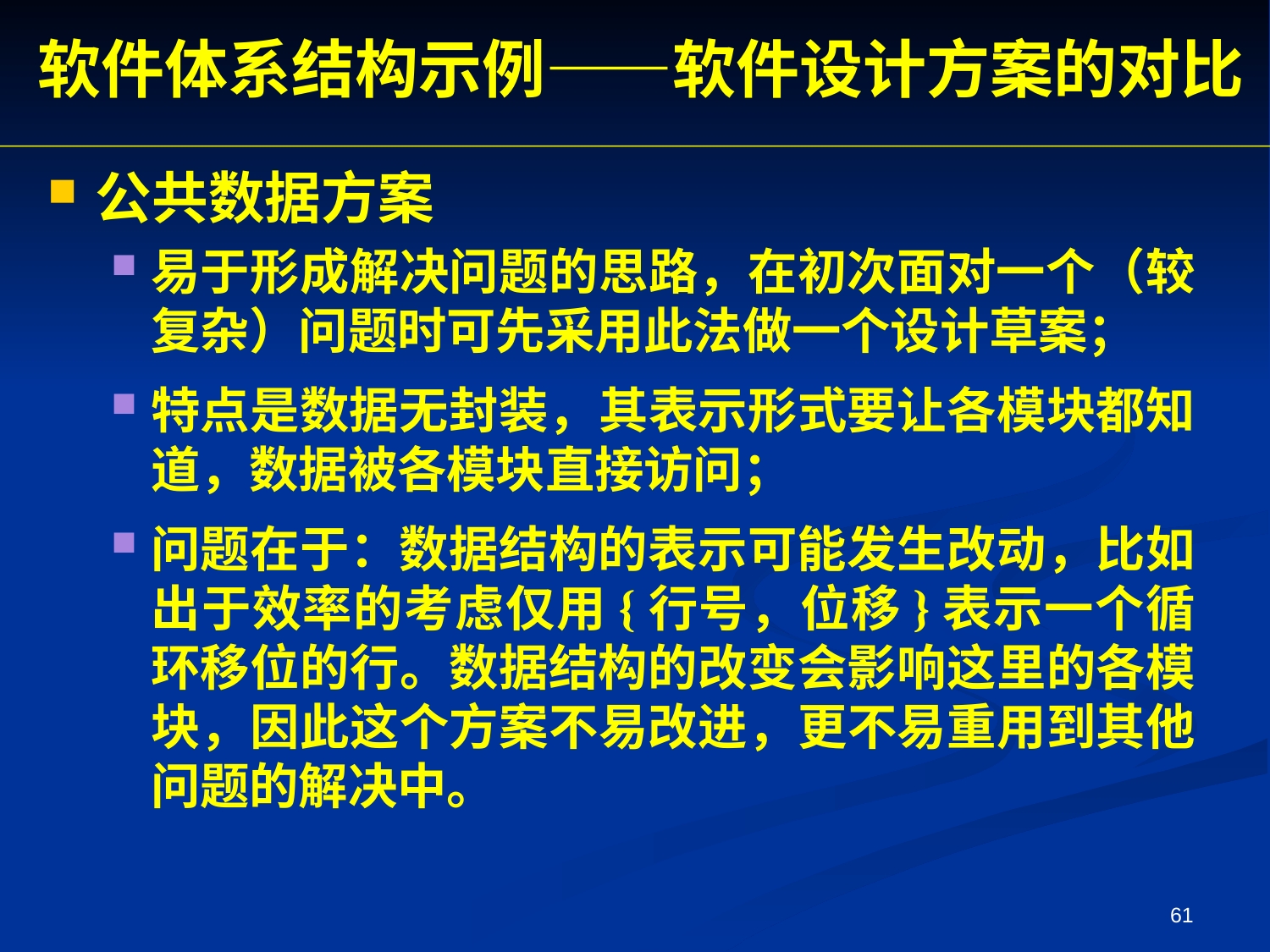

软件体系结构示例——软件设计方案的对比

公共数据方案
易于形成解决问题的思路，在初次面对一个（较复杂）问题时可先采用此法做一个设计草案；
特点是数据无封装，其表示形式要让各模块都知道，数据被各模块直接访问；
问题在于：数据结构的表示可能发生改动，比如出于效率的考虑仅用{行号，位移}表示一个循环移位的行。数据结构的改变会影响这里的各模块，因此这个方案不易改进，更不易重用到其他问题的解决中。
61